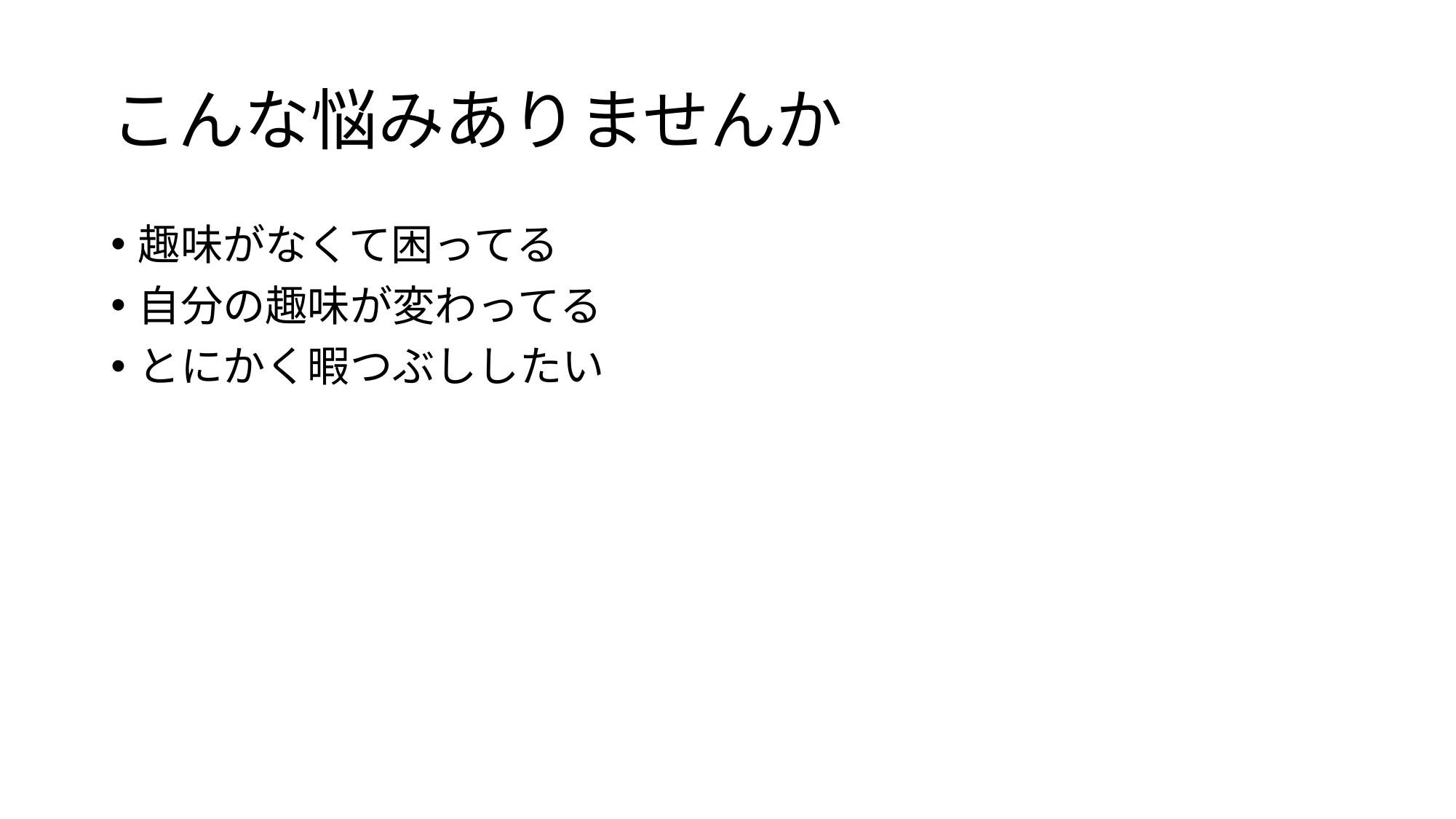

# こんな悩みありませんか
趣味がなくて困ってる
自分の趣味が変わってる
とにかく暇つぶししたい